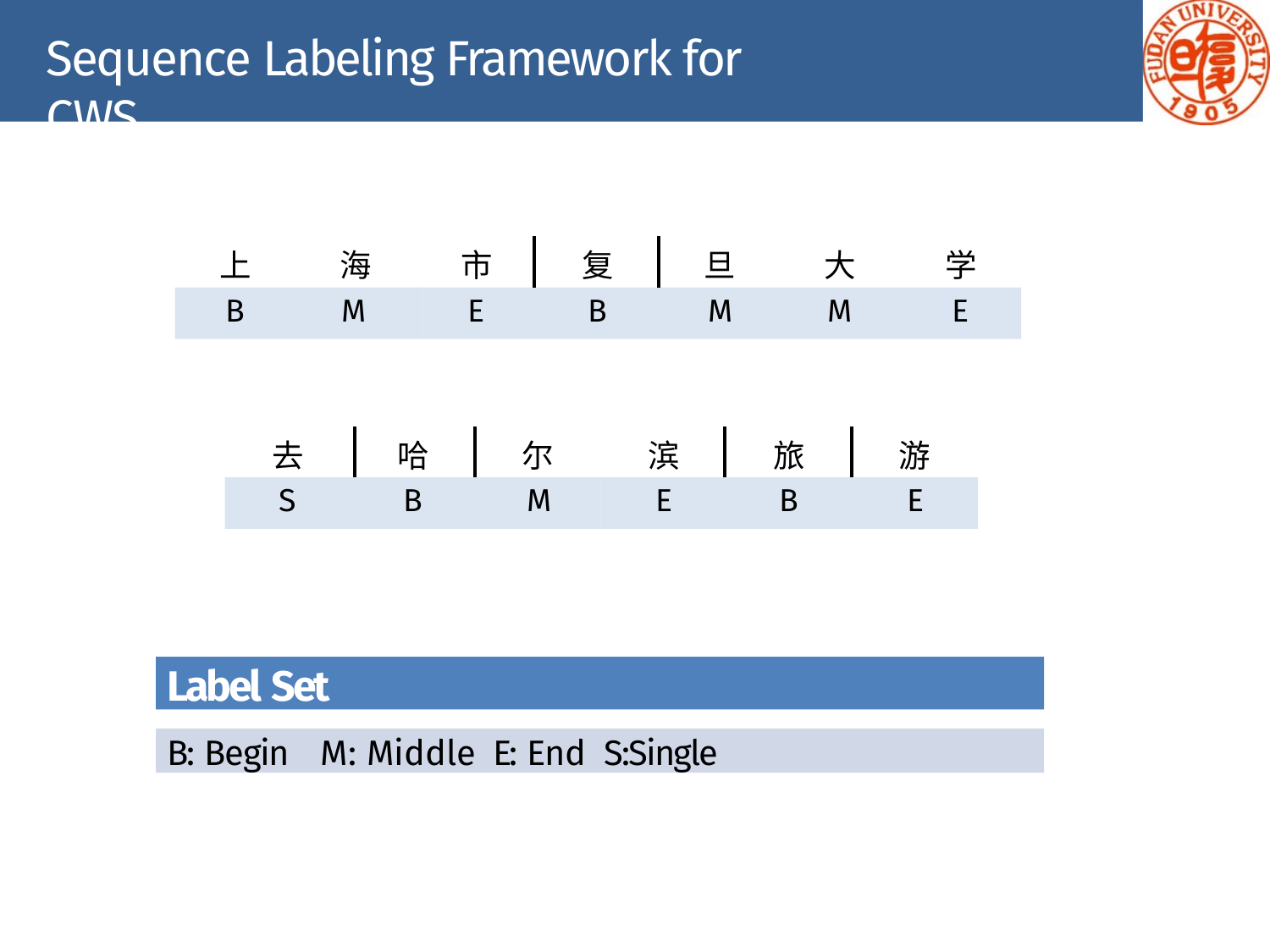

# Sequence Labeling Framework for CWS
| 上 | 海 | 市 | 复 | 旦 | 大 | 学 |
| --- | --- | --- | --- | --- | --- | --- |
| B | M | E | B | M | M | E |
| 去 | 哈 | 尔 | 滨 | 旅 | 游 |
| --- | --- | --- | --- | --- | --- |
| S | B | M | E | B | E |

Label Set

B: Begin	M: Middle	E: End	S:Single